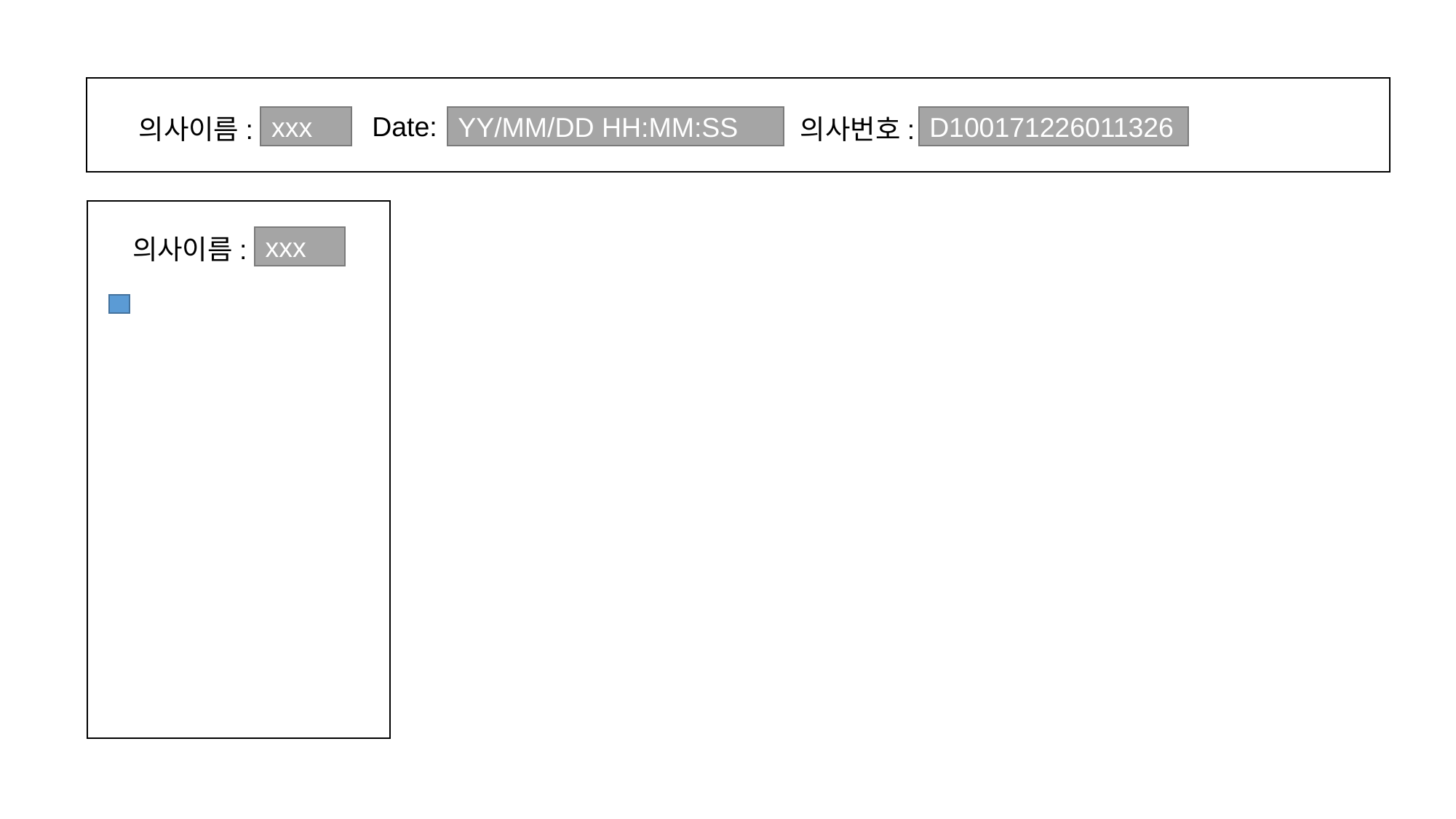

|  |
| --- |
Date:
YY/MM/DD HH:MM:SS
의사이름:
xxx
의사번호:
D100171226011326
|  |
| --- |
의사이름:
xxx